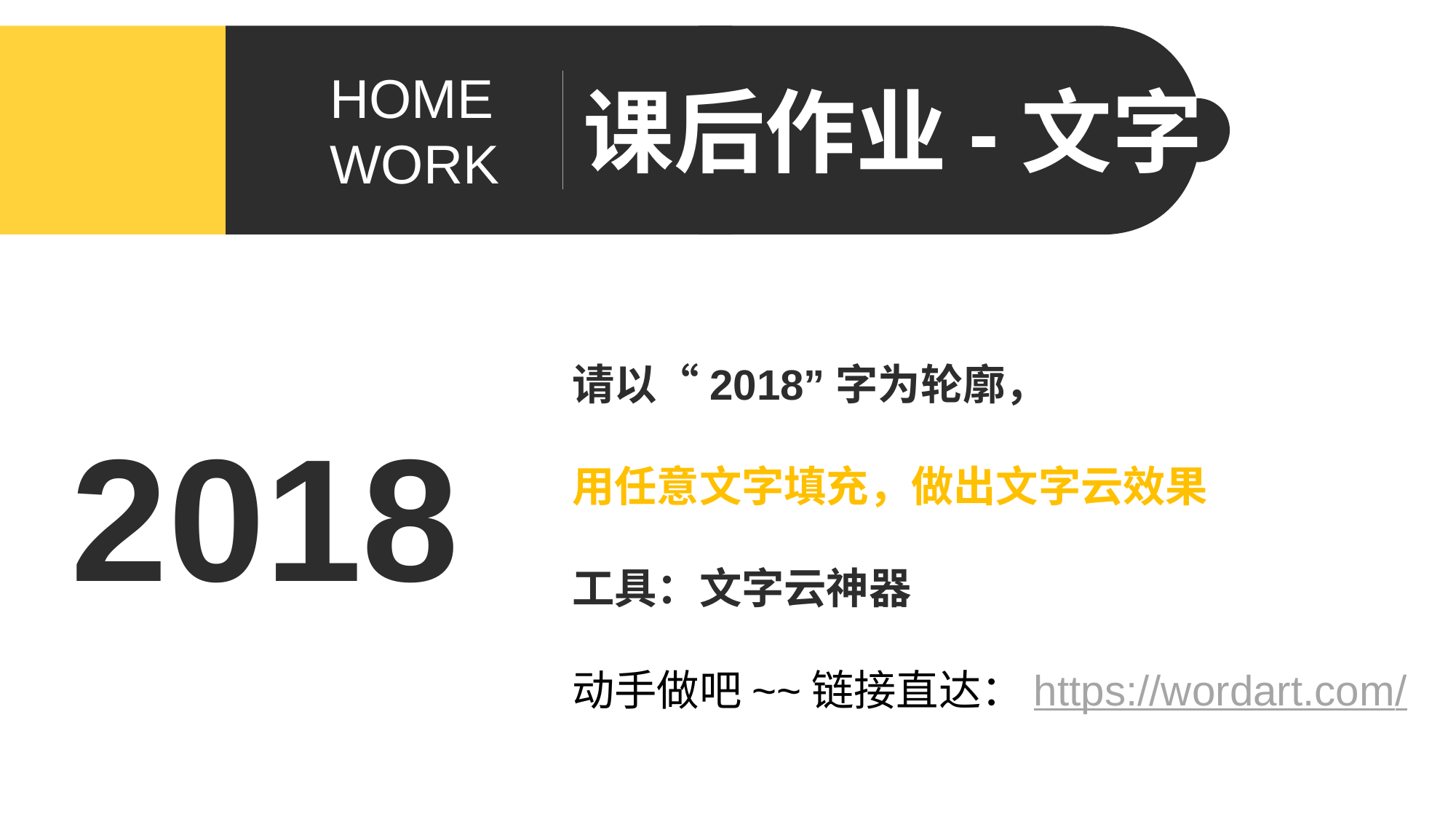

HOME
WORK
课后作业-文字
请以“2018”字为轮廓，
用任意文字填充，做出文字云效果
工具：文字云神器
动手做吧~~链接直达：https://wordart.com/
2018